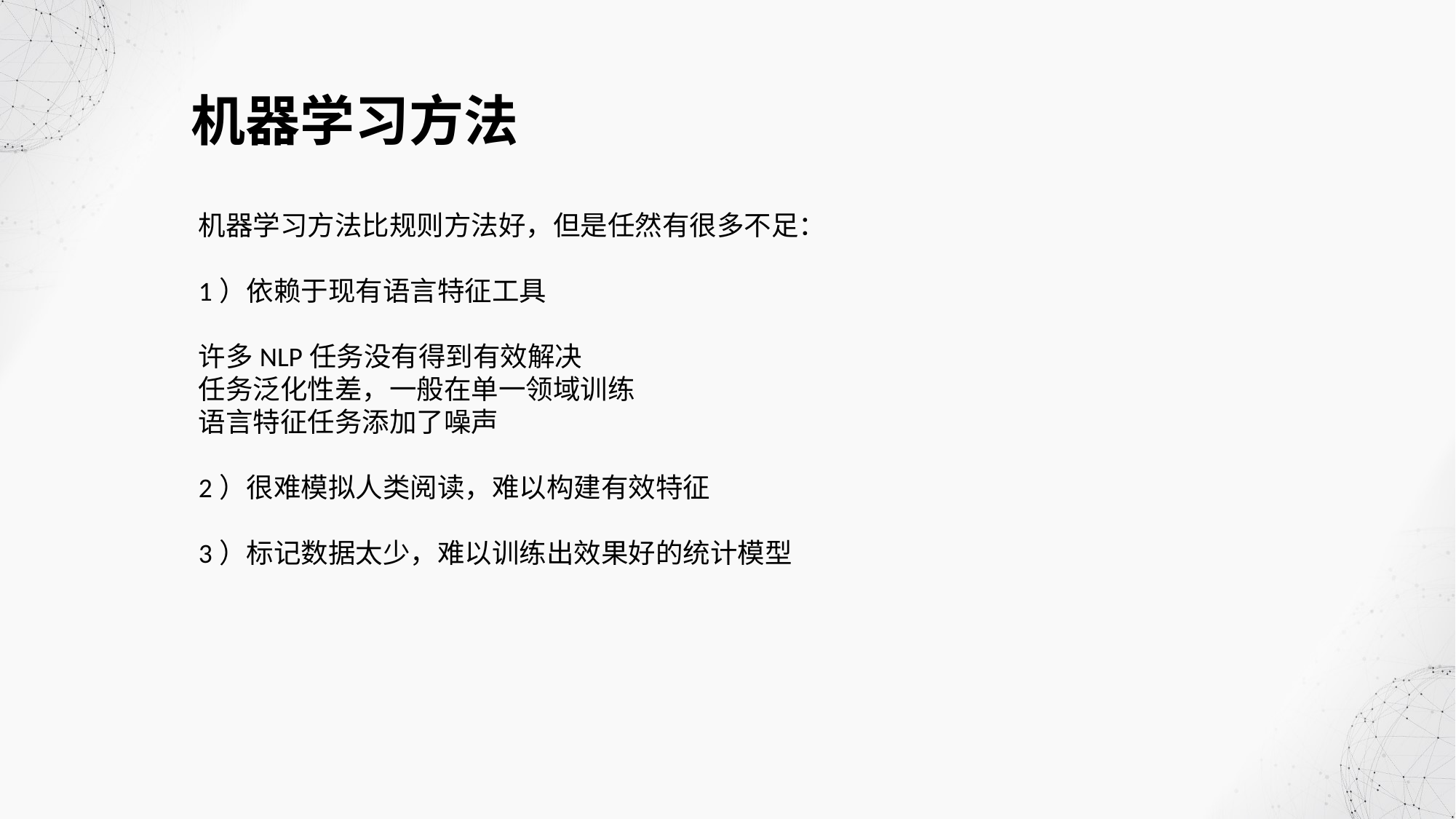

机器学习方法
机器学习方法比规则方法好，但是任然有很多不足：

1）依赖于现有语言特征工具

许多NLP任务没有得到有效解决
任务泛化性差，一般在单一领域训练
语言特征任务添加了噪声

2）很难模拟人类阅读，难以构建有效特征

3）标记数据太少，难以训练出效果好的统计模型